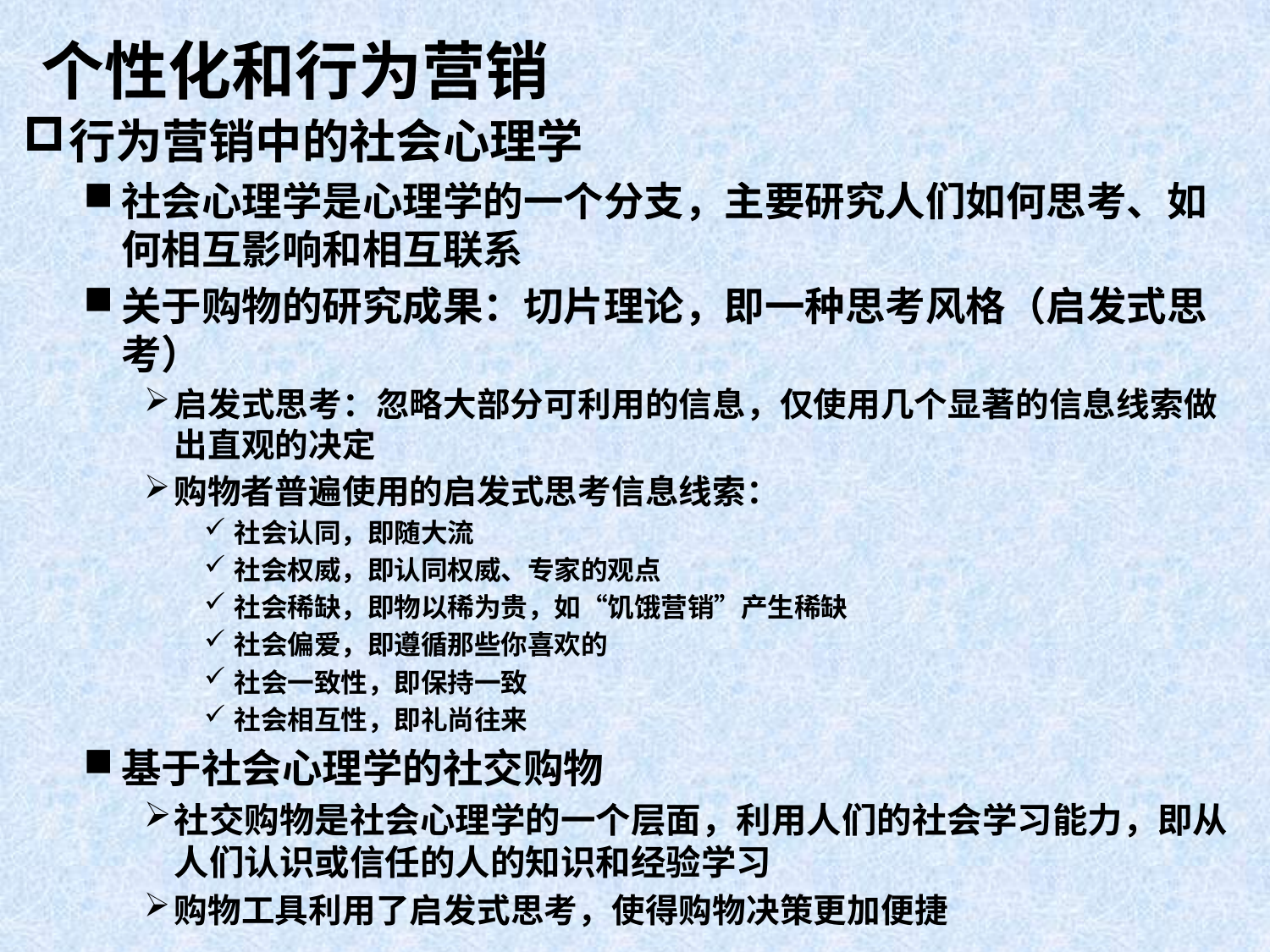

# 个性化和行为营销
行为营销中的社会心理学
社会心理学是心理学的一个分支，主要研究人们如何思考、如何相互影响和相互联系
关于购物的研究成果：切片理论，即一种思考风格（启发式思考）
启发式思考：忽略大部分可利用的信息，仅使用几个显著的信息线索做出直观的决定
购物者普遍使用的启发式思考信息线索：
社会认同，即随大流
社会权威，即认同权威、专家的观点
社会稀缺，即物以稀为贵，如“饥饿营销”产生稀缺
社会偏爱，即遵循那些你喜欢的
社会一致性，即保持一致
社会相互性，即礼尚往来
基于社会心理学的社交购物
社交购物是社会心理学的一个层面，利用人们的社会学习能力，即从人们认识或信任的人的知识和经验学习
购物工具利用了启发式思考，使得购物决策更加便捷